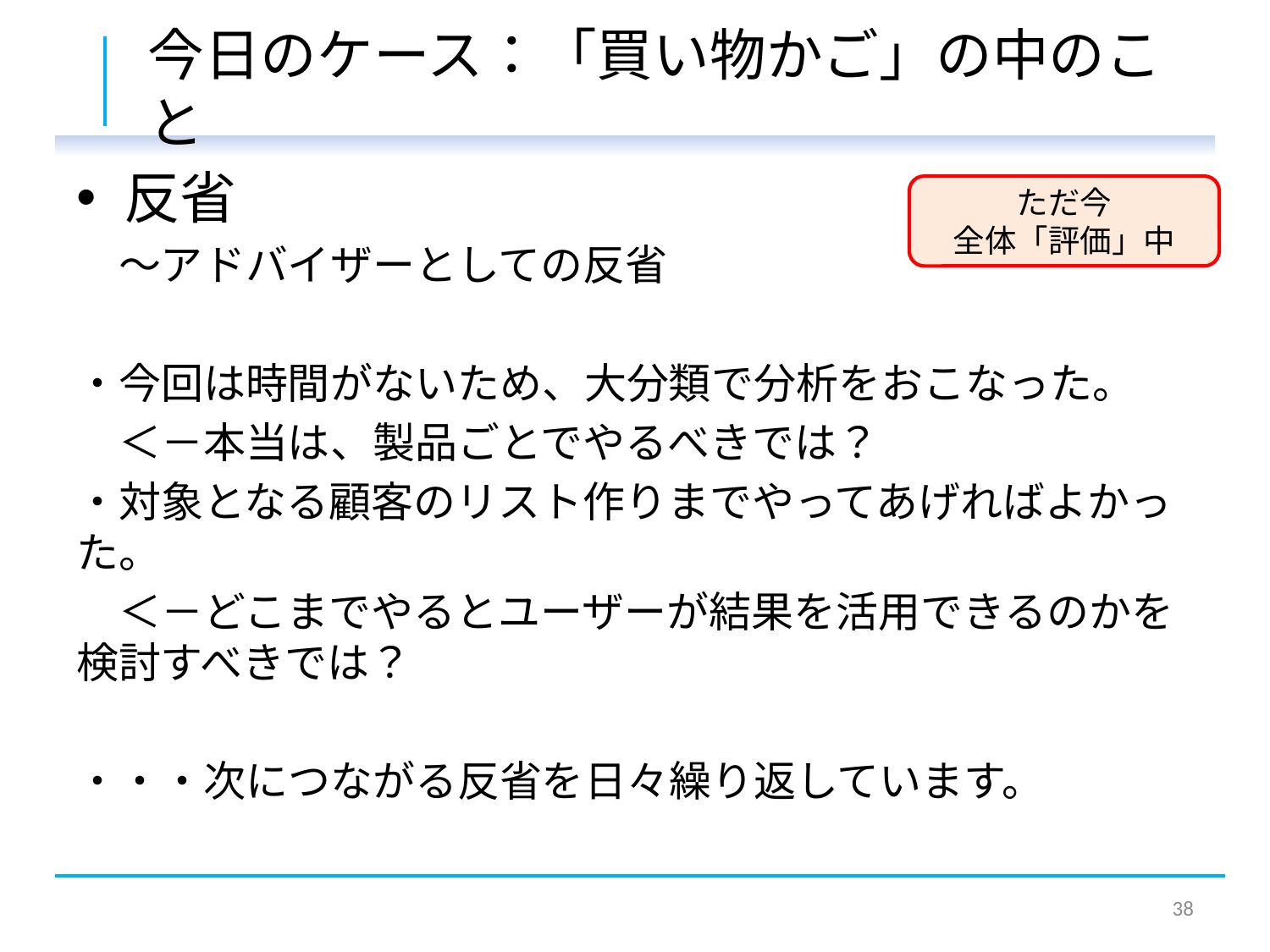

# 今日のケース：「買い物かご」の中のこと
反省
　～アドバイザーとしての反省

・今回は時間がないため、大分類で分析をおこなった。
　＜－本当は、製品ごとでやるべきでは？
・対象となる顧客のリスト作りまでやってあげればよかった。
　＜－どこまでやるとユーザーが結果を活用できるのかを検討すべきでは？

・・・次につながる反省を日々繰り返しています。

ただ今
全体「評価」中
38